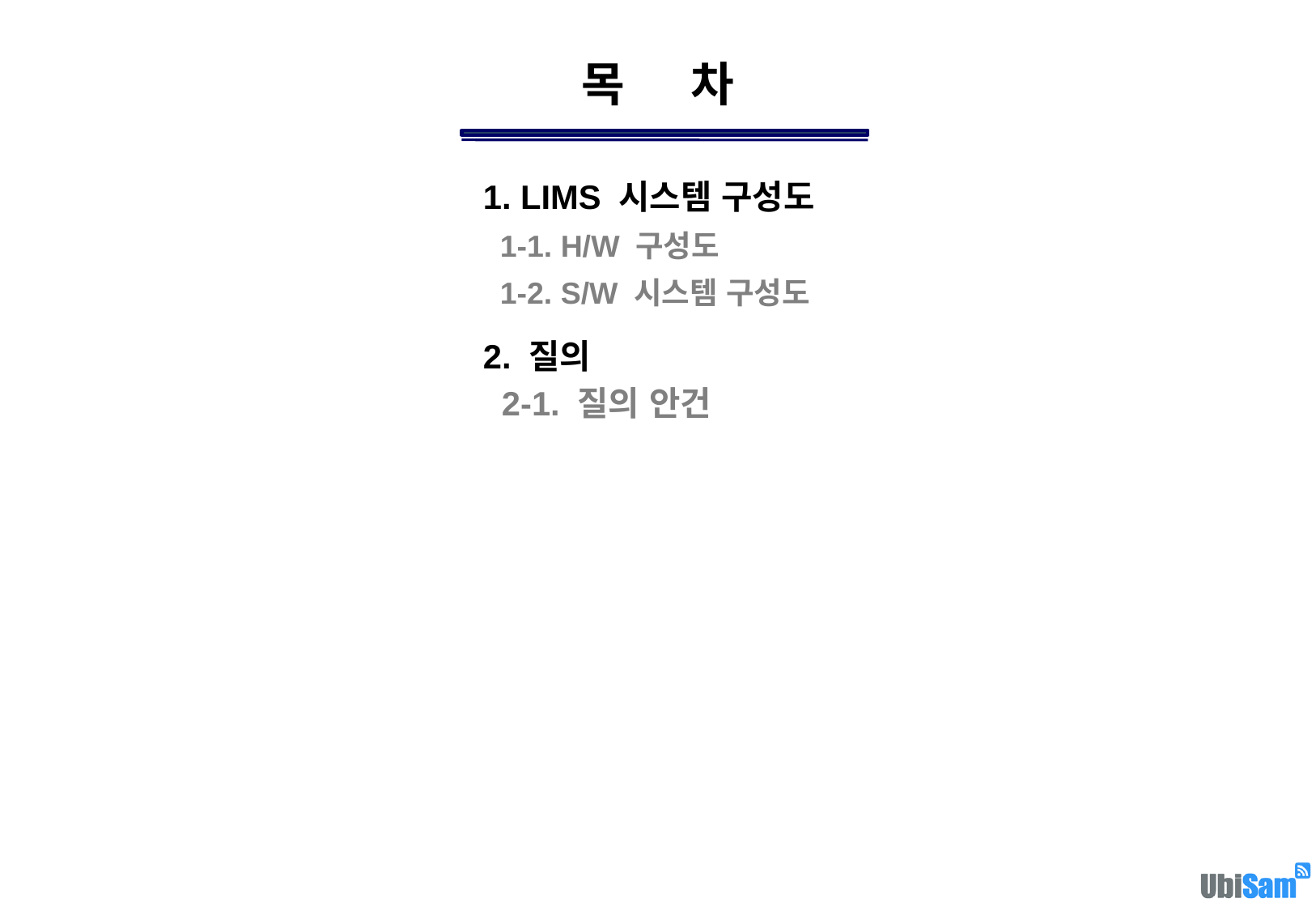

목     차
1. LIMS 시스템 구성도
  1-1. H/W 구성도
  1-2. S/W 시스템 구성도

2. 질의
  2-1. 질의 안건